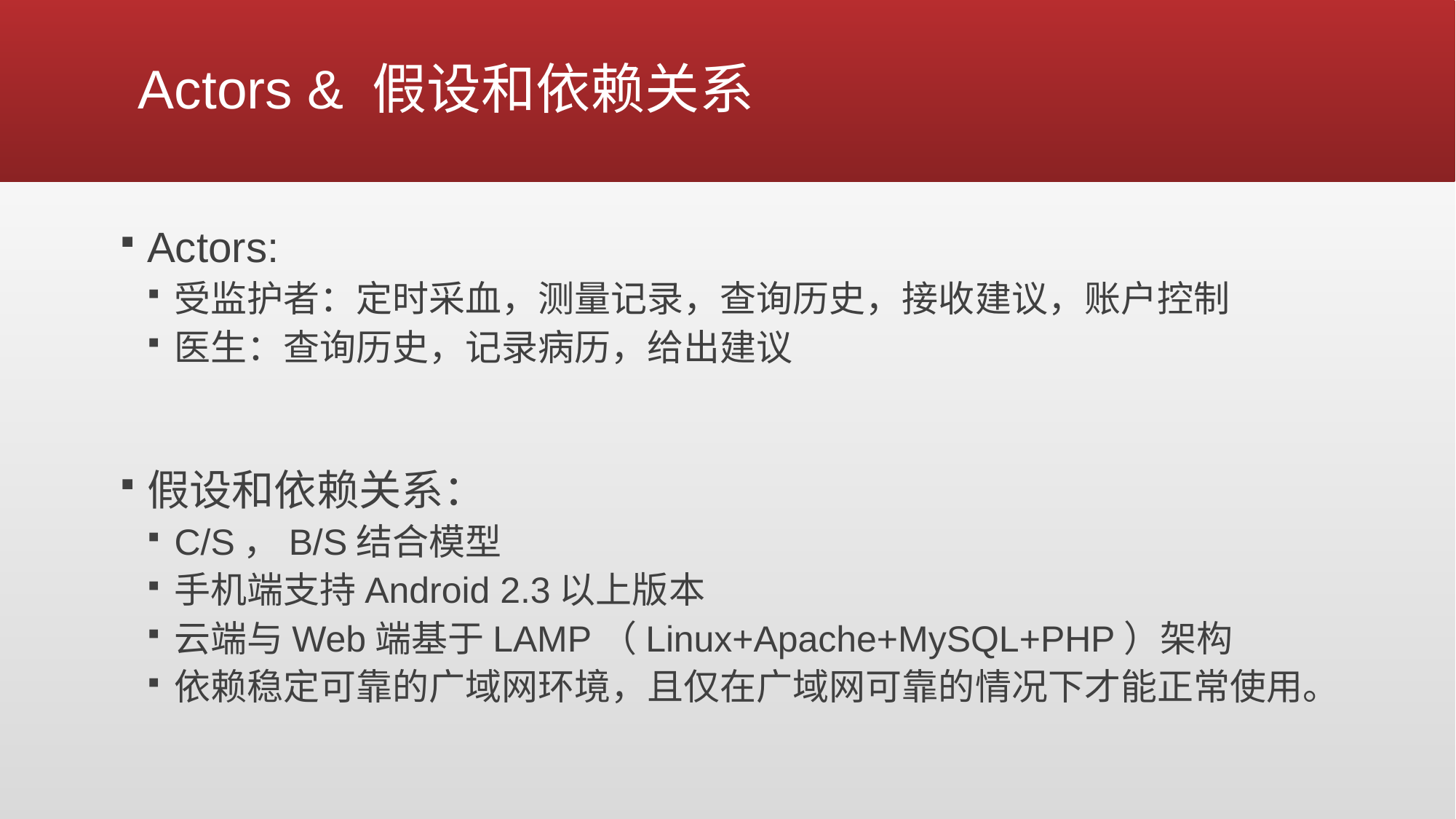

# Actors & 假设和依赖关系
Actors:
受监护者：定时采血，测量记录，查询历史，接收建议，账户控制
医生：查询历史，记录病历，给出建议

假设和依赖关系：
C/S，B/S结合模型
手机端支持Android 2.3以上版本
云端与Web端基于LAMP（Linux+Apache+MySQL+PHP）架构
依赖稳定可靠的广域网环境，且仅在广域网可靠的情况下才能正常使用。